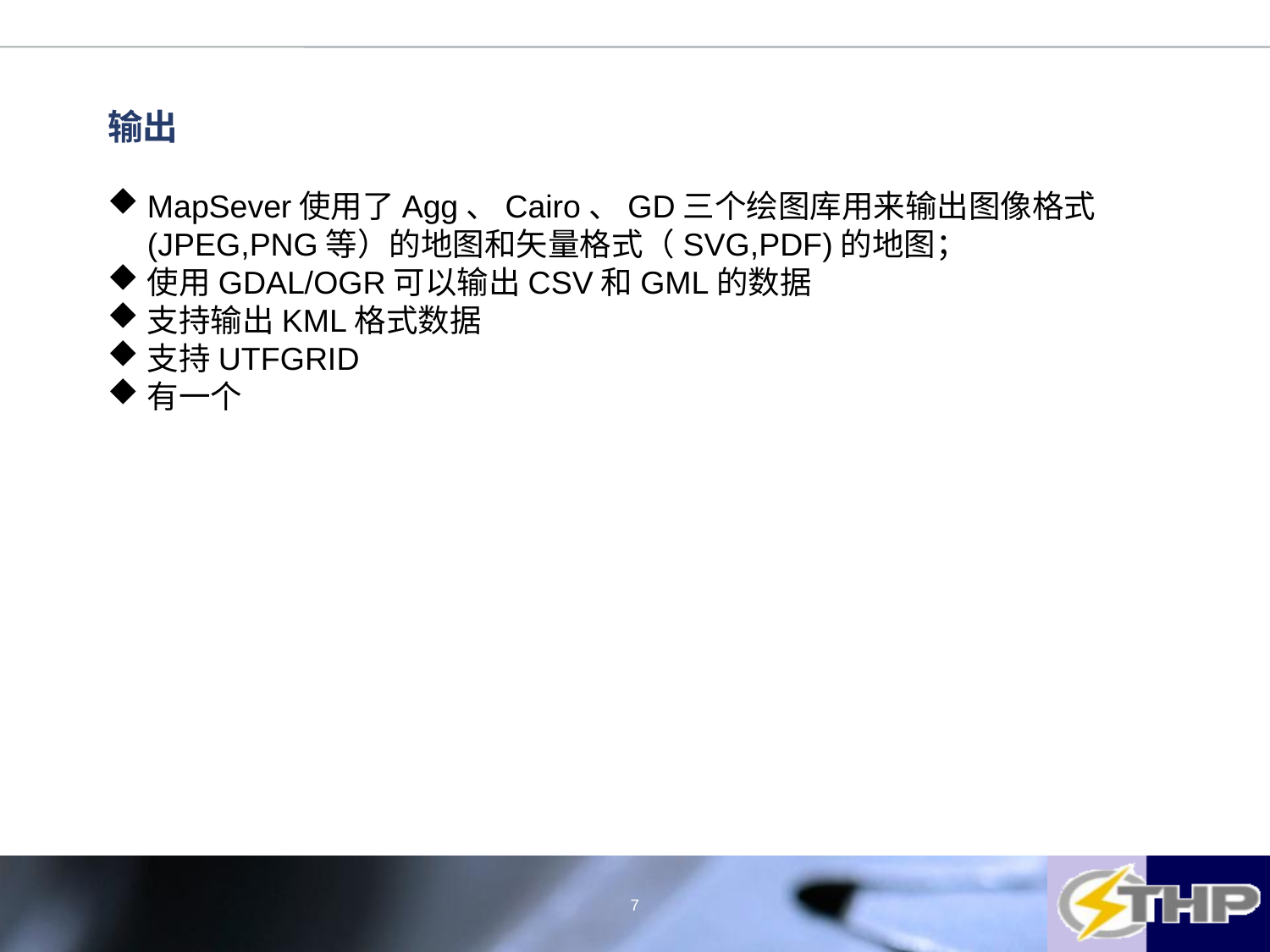

输出
MapSever使用了Agg、Cairo、GD三个绘图库用来输出图像格式(JPEG,PNG等）的地图和矢量格式（SVG,PDF)的地图；
使用GDAL/OGR可以输出CSV和GML的数据
支持输出KML格式数据
支持UTFGRID
有一个